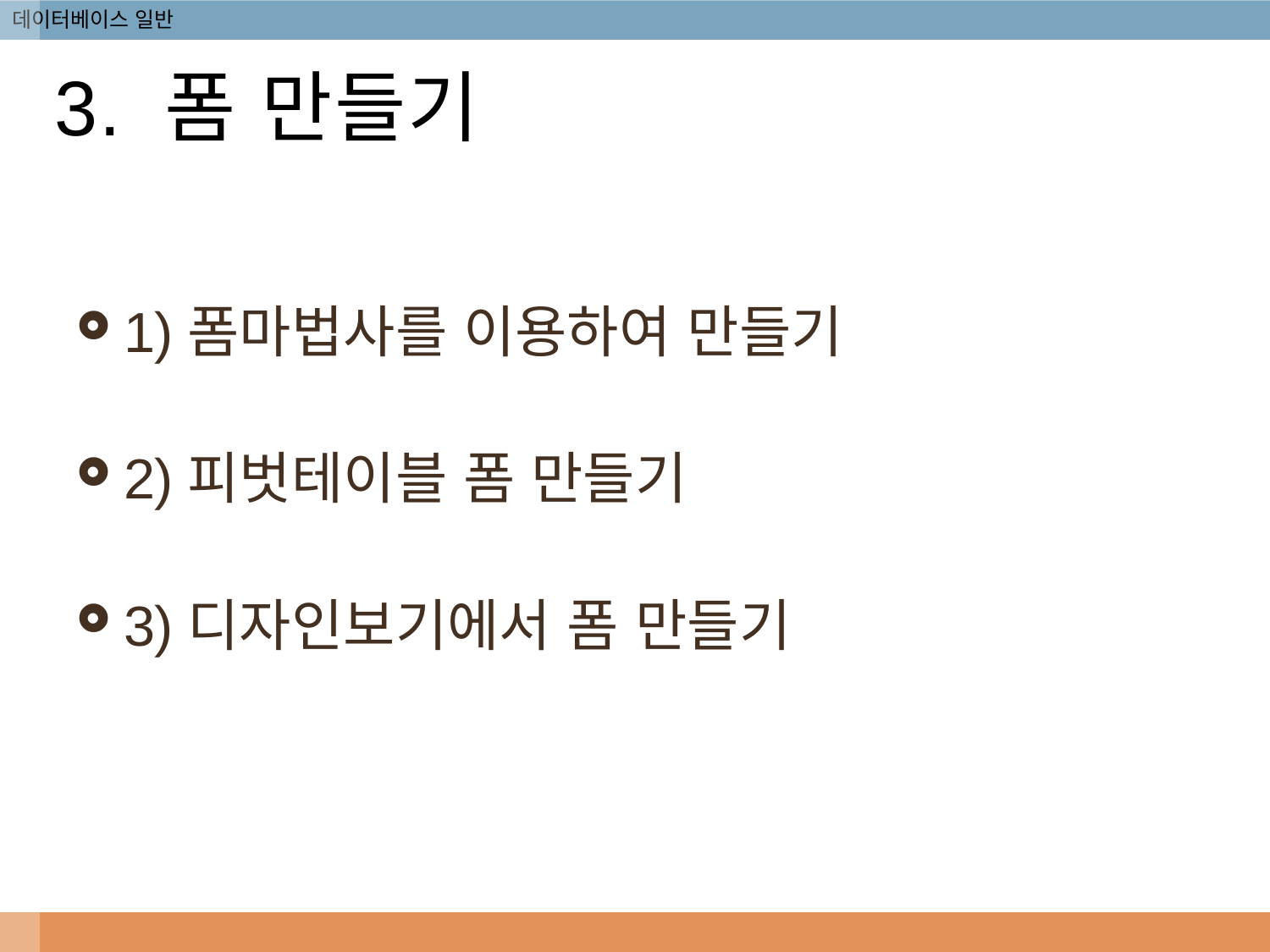

# 3. 폼 만들기
1)폼마법사를 이용하여 만들기
2)피벗테이블 폼 만들기
3)디자인보기에서 폼 만들기